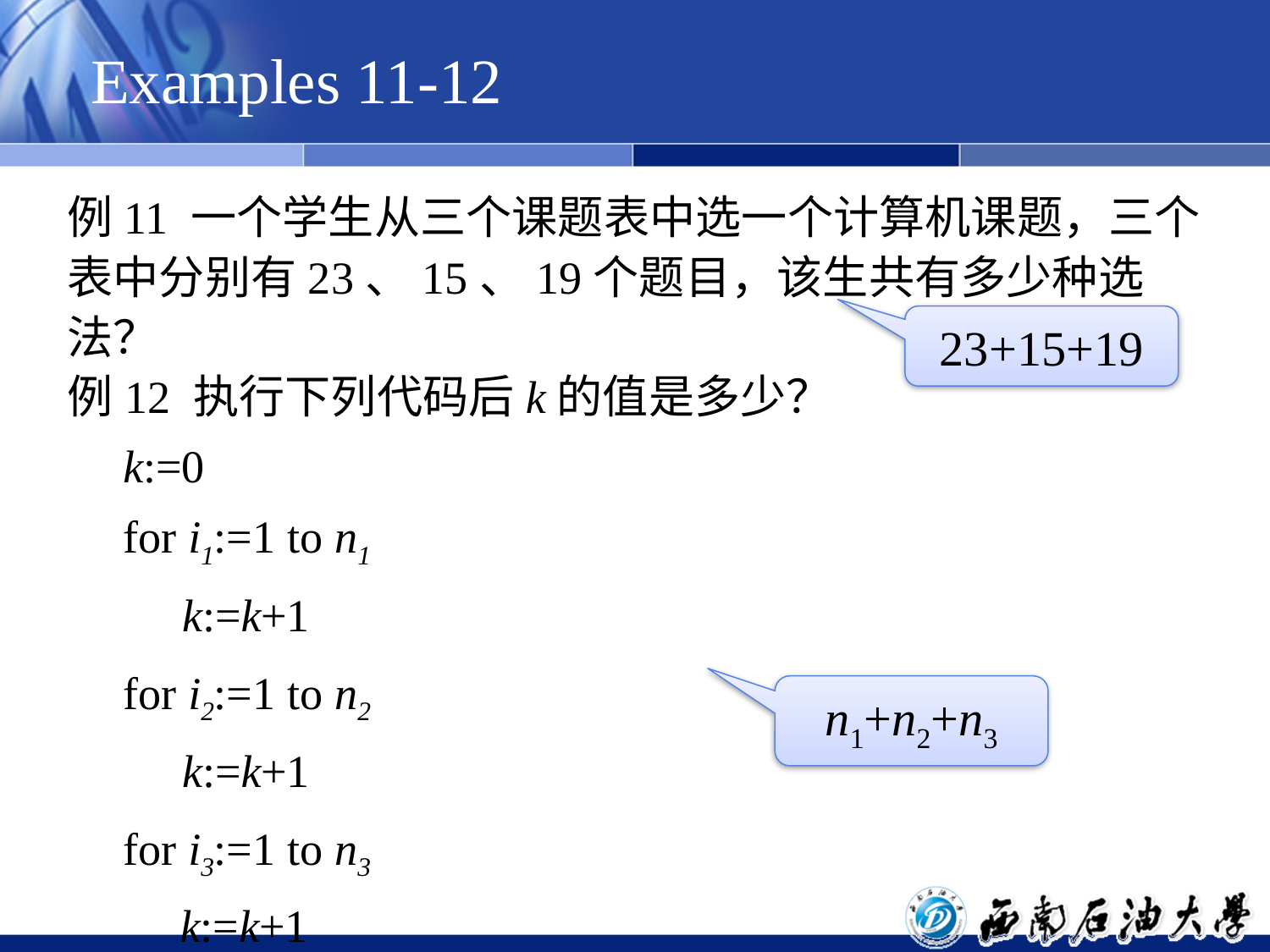

# Examples 11-12
例11 一个学生从三个课题表中选一个计算机课题，三个表中分别有23、15、19个题目，该生共有多少种选法？
23+15+19

例12 执行下列代码后k的值是多少？
k:=0
for i1:=1 to n1
         k:=k+1
for i2:=1 to n2
         k:=k+1
for i3:=1 to n3
     k:=k+1
n1+n2+n3